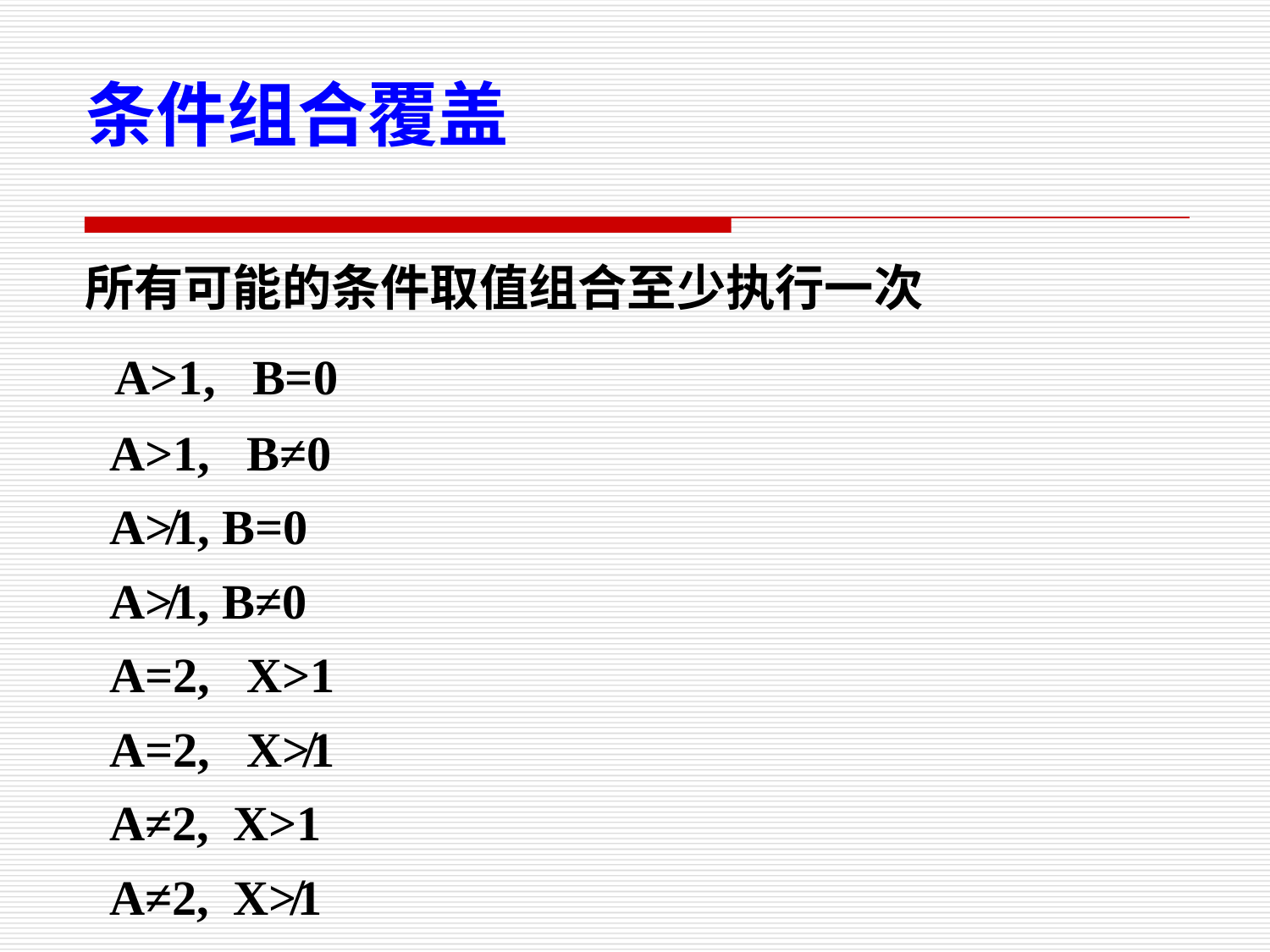

条件组合覆盖
所有可能的条件取值组合至少执行一次
  A>1,   B=0
  A>1,   B≠0
  A≯1, B=0
  A≯1, B≠0
  A=2,   X>1
  A=2,   X≯1
  A≠2,  X>1
  A≠2,  X≯1